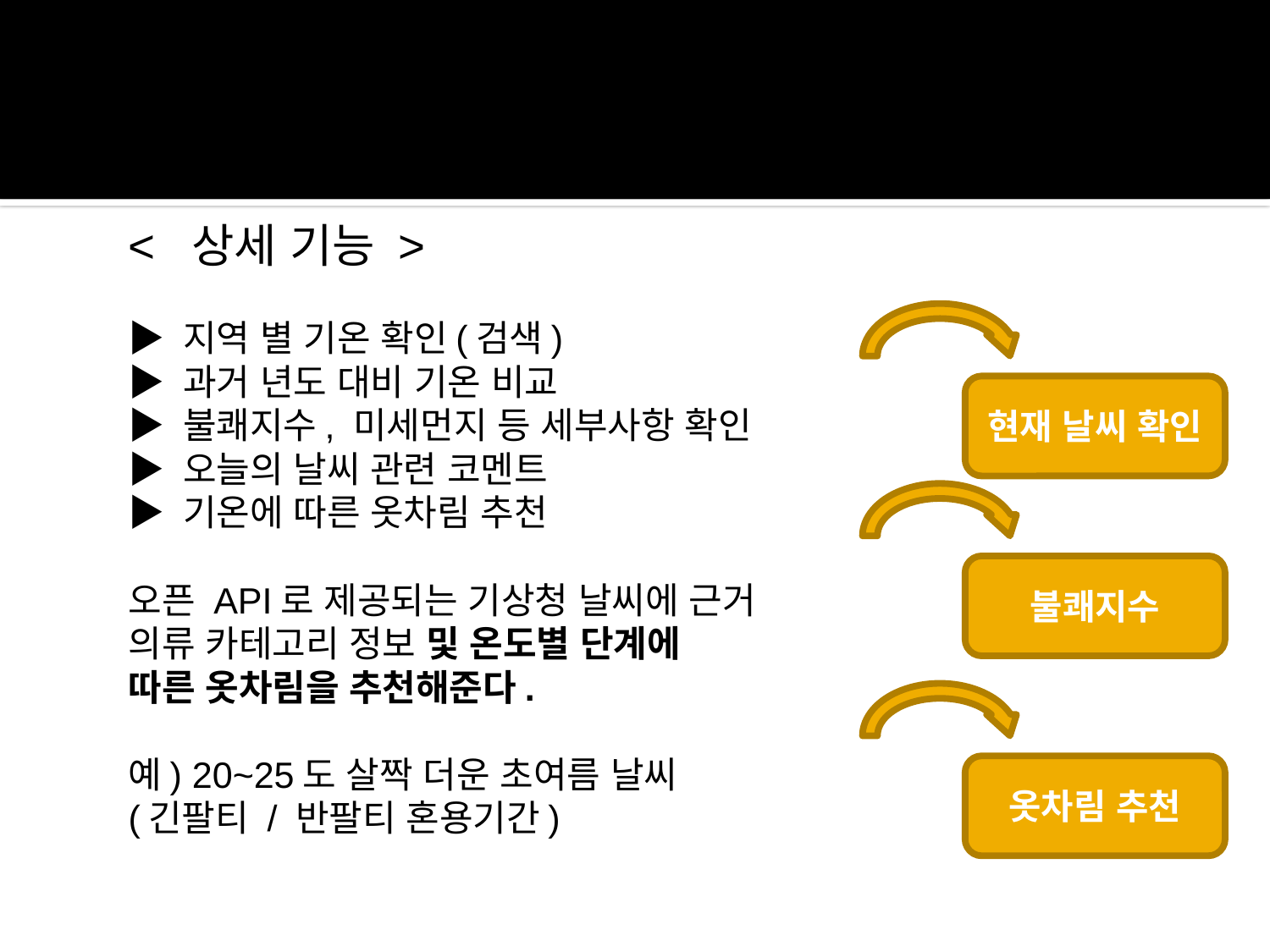

상세기능

	<  상세 기능 >

	▶ 지역 별 기온 확인(검색)
	▶ 과거 년도 대비 기온 비교
	▶ 불쾌지수, 미세먼지 등 세부사항 확인
	▶ 오늘의 날씨 관련 코멘트
	▶ 기온에 따른 옷차림 추천

	오픈 API로 제공되는 기상청 날씨에 근거
	의류 카테고리 정보 및 온도별 단계에
	따른 옷차림을 추천해준다.

	예) 20~25도 살짝 더운 초여름 날씨
	(긴팔티 / 반팔티 혼용기간)

현재 날씨 확인

불쾌지수

옷차림 추천